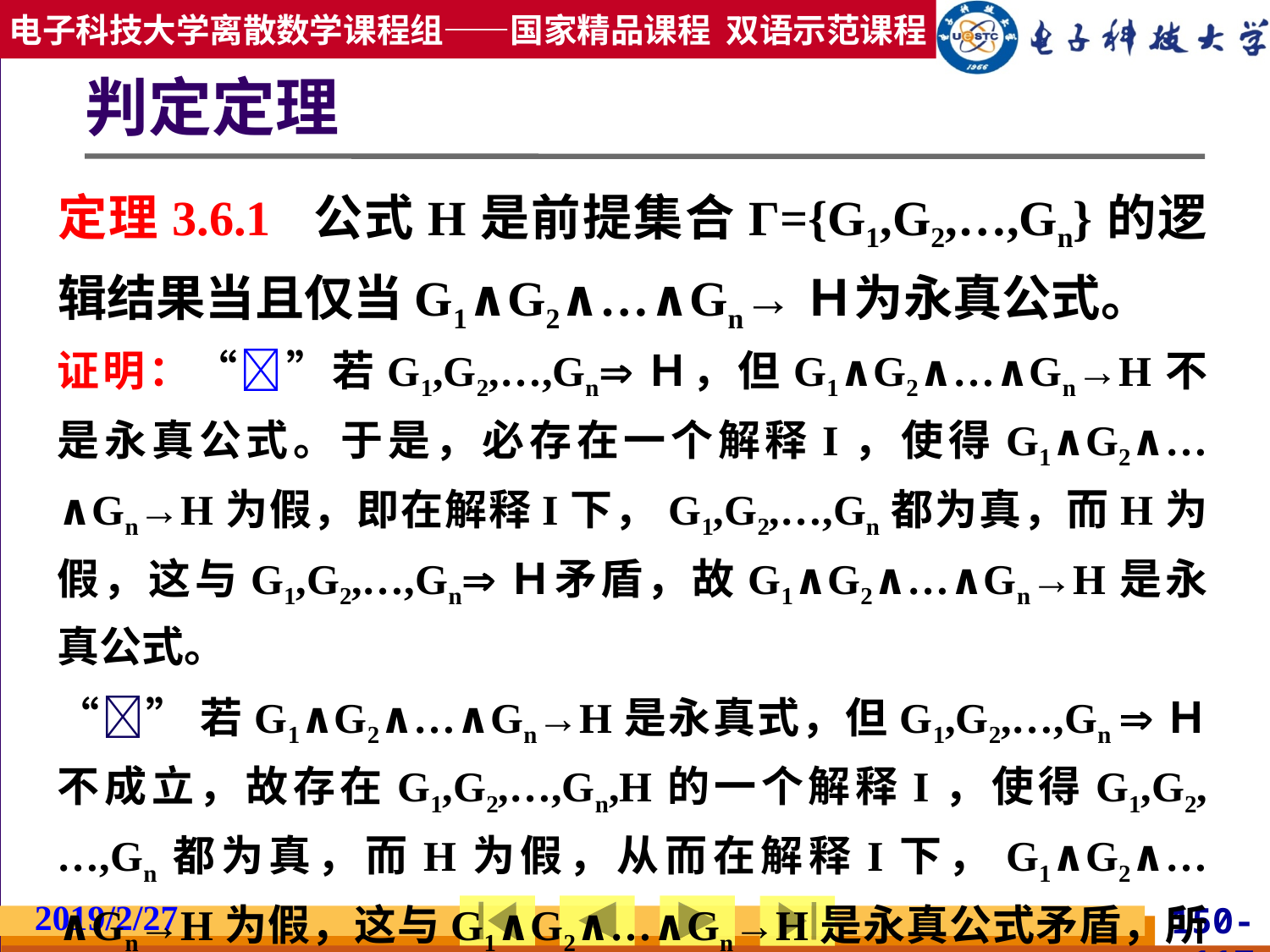

# 判定定理
定理3.6.1  公式H是前提集合Г={G1,G2,…,Gn}的逻辑结果当且仅当G1∧G2∧…∧Gn→Ｈ为永真公式。
证明：“⇒”若G1,G2,…,Gn⇒Ｈ，但G1∧G2∧…∧Gn→H不是永真公式。于是，必存在一个解释I，使得G1∧G2∧…∧Gn→H为假，即在解释I下，G1,G2,…,Gn都为真，而H为假，这与G1,G2,…,Gn⇒Ｈ矛盾，故G1∧G2∧…∧Gn→H是永真公式。
“⇐”若G1∧G2∧…∧Gn→H是永真式，但G1,G2,…,Gn ⇒Ｈ不成立，故存在G1,G2,…,Gn,H的一个解释I，使得G1,G2,…,Gn都为真，而H为假，从而在解释I下，G1∧G2∧…∧Gn→H为假，这与G1∧G2∧…∧Gn→H是永真公式矛盾，所以G⇒Ｈ。
2019/2/27